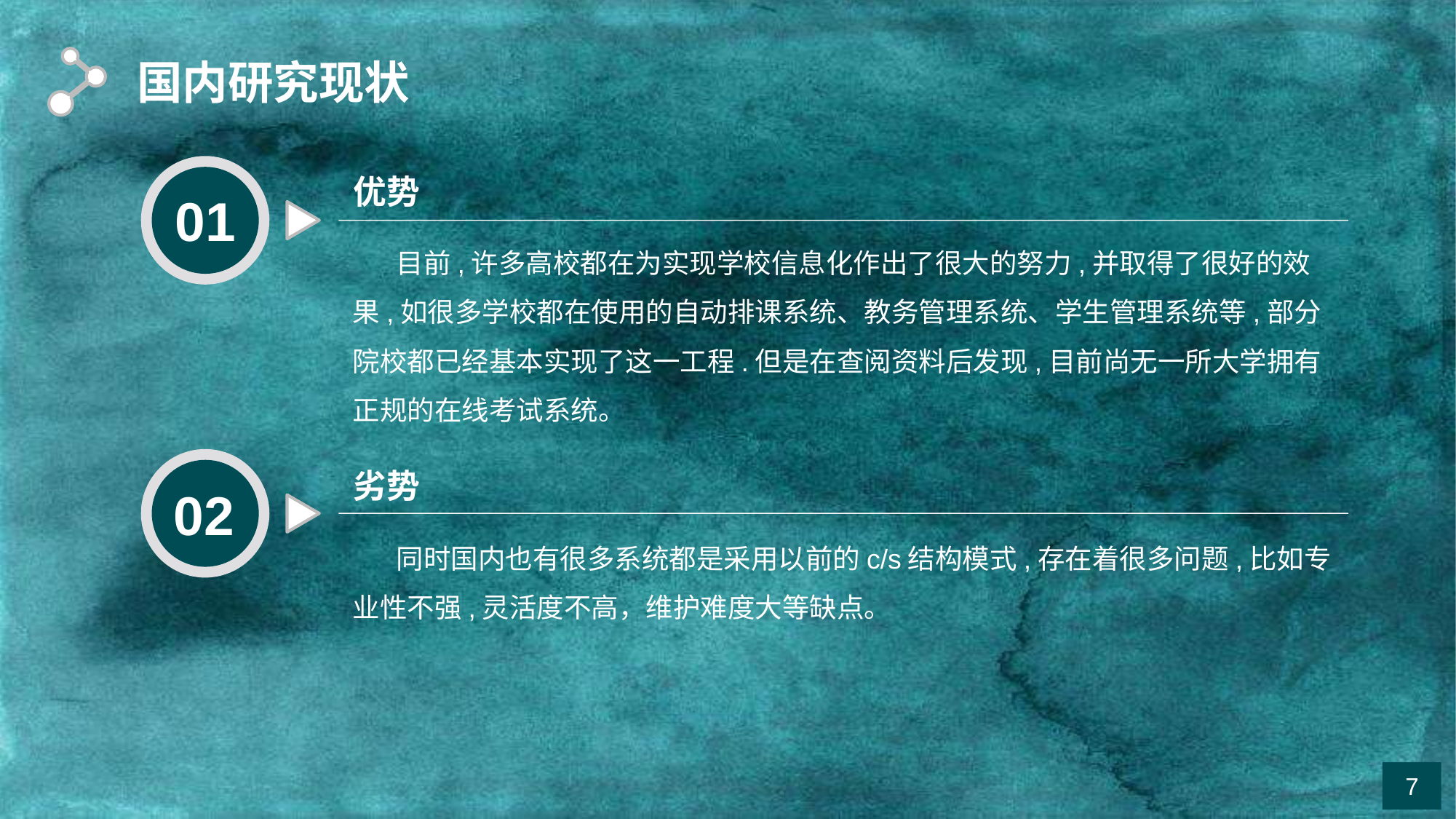

国内研究现状

优势

01

      目前,许多高校都在为实现学校信息化作出了很大的努力,并取得了很好的效果,如很多学校都在使用的自动排课系统、教务管理系统、学生管理系统等,部分院校都已经基本实现了这一工程.但是在查阅资料后发现,目前尚无一所大学拥有正规的在线考试系统。

劣势

02

      同时国内也有很多系统都是采用以前的c/s结构模式,存在着很多问题,比如专业性不强,灵活度不高，维护难度大等缺点。